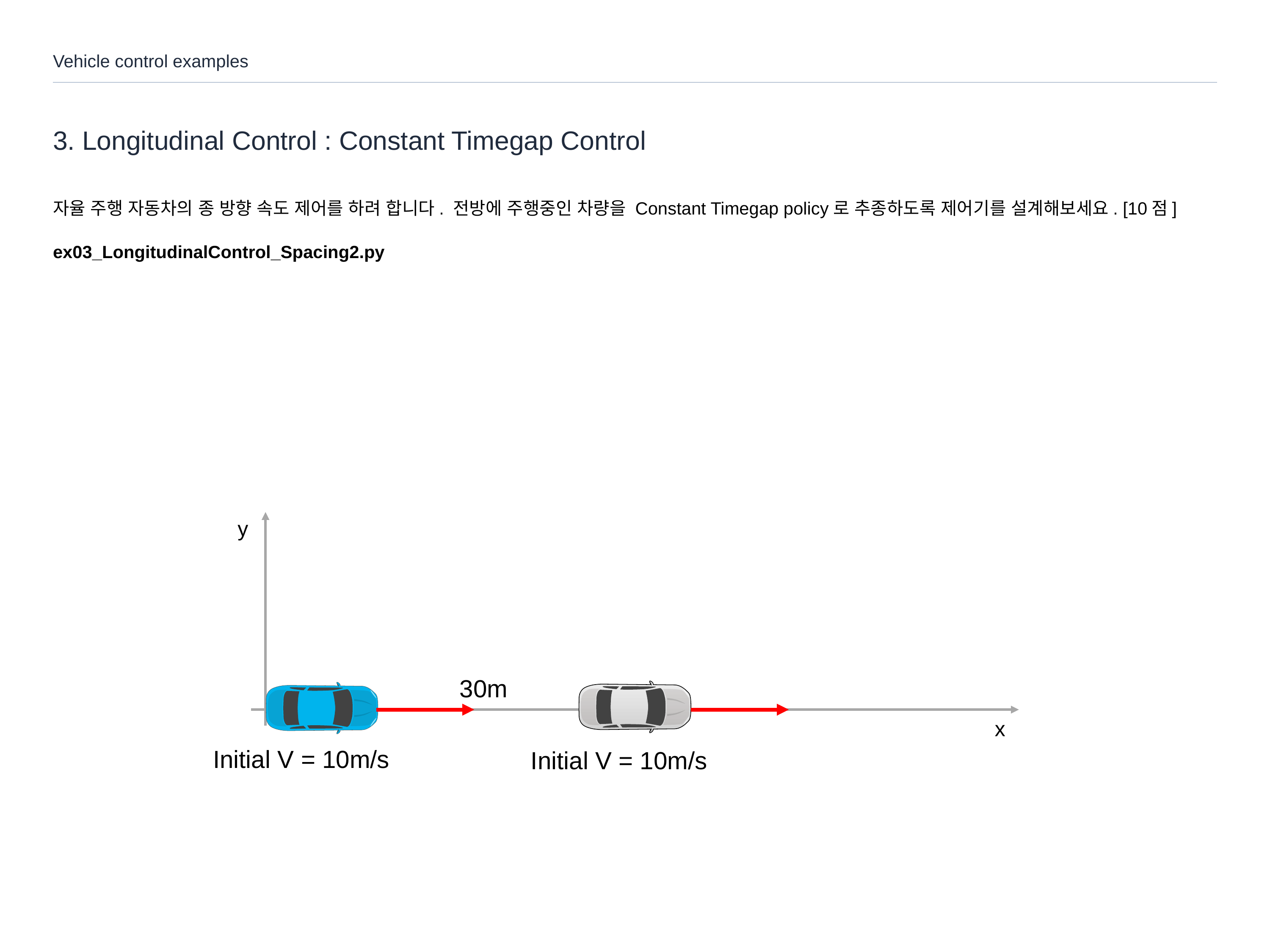

Vehicle control examples
# 3. Longitudinal Control : Constant Timegap Control
자율 주행 자동차의 종 방향 속도 제어를 하려 합니다. 전방에 주행중인 차량을 Constant Timegap policy로 추종하도록 제어기를 설계해보세요. [10점]
ex03_LongitudinalControl_Spacing2.py
y
30m

x
Initial V = 10m/s
Initial V = 10m/s